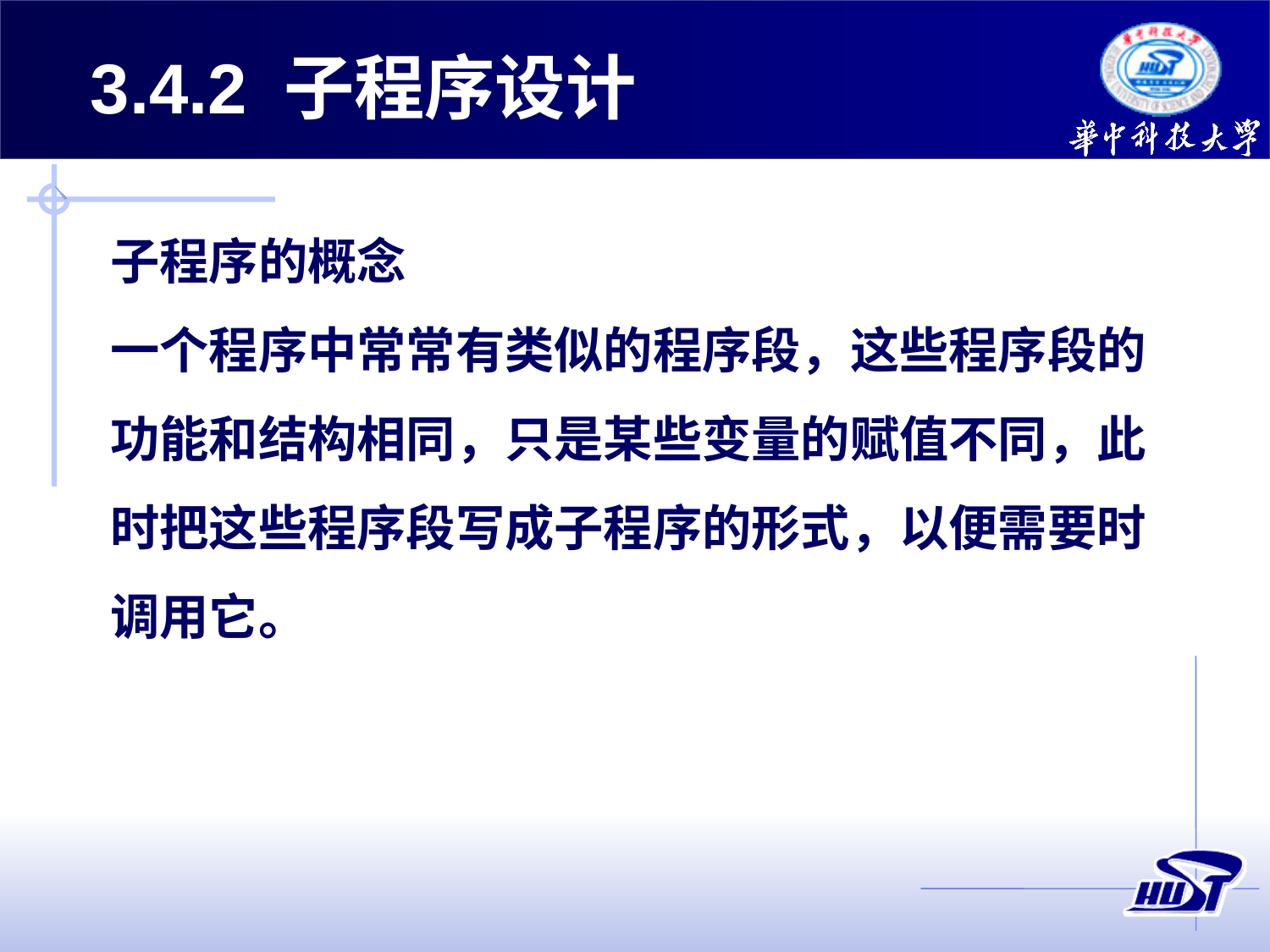

3.4.2 子程序设计
子程序的概念
一个程序中常常有类似的程序段，这些程序段的功能和结构相同，只是某些变量的赋值不同，此时把这些程序段写成子程序的形式，以便需要时调用它。